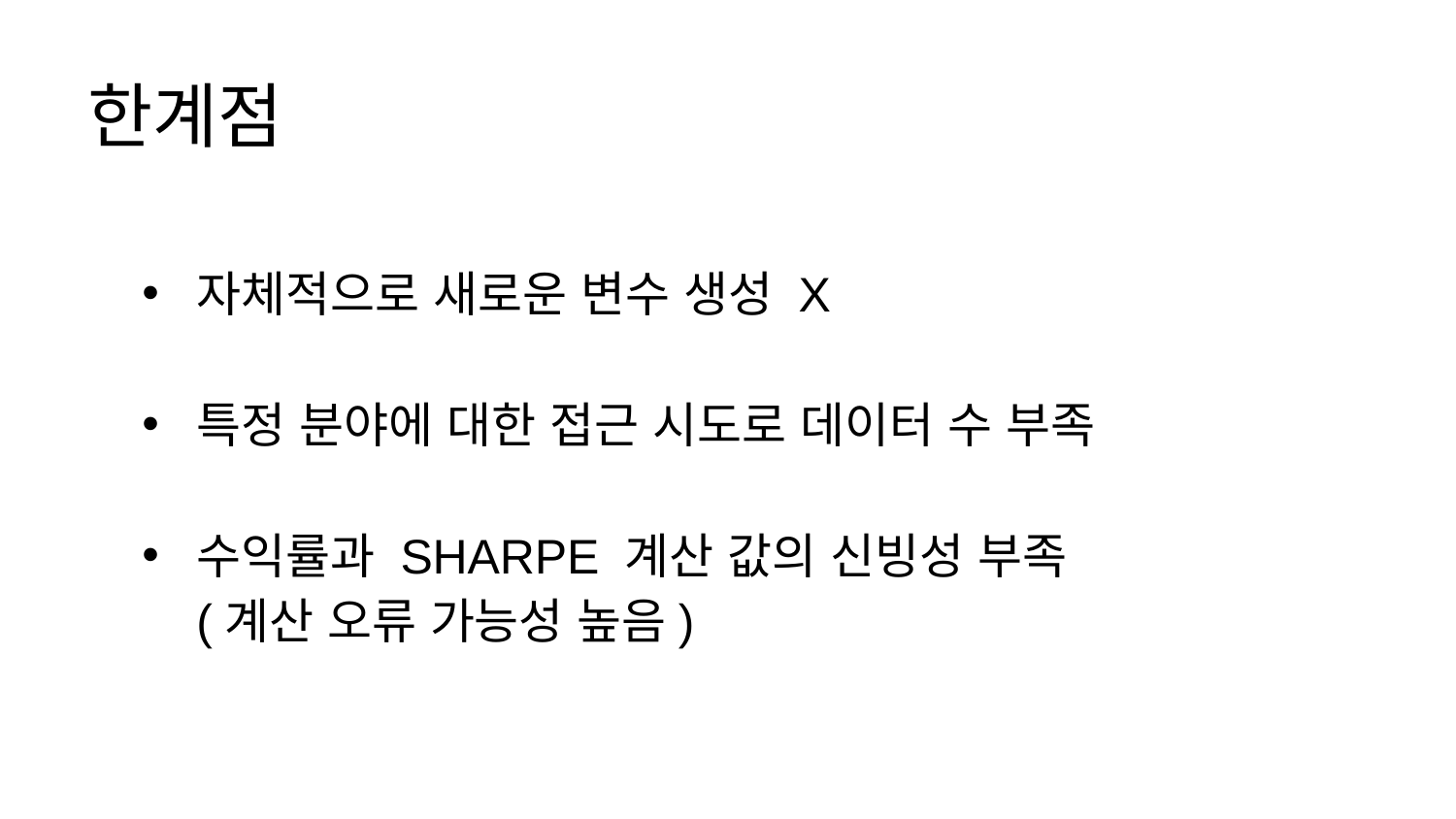

한계점
자체적으로 새로운 변수 생성 X

특정 분야에 대한 접근 시도로 데이터 수 부족

수익률과 SHARPE 계산 값의 신빙성 부족
    (계산 오류 가능성 높음)